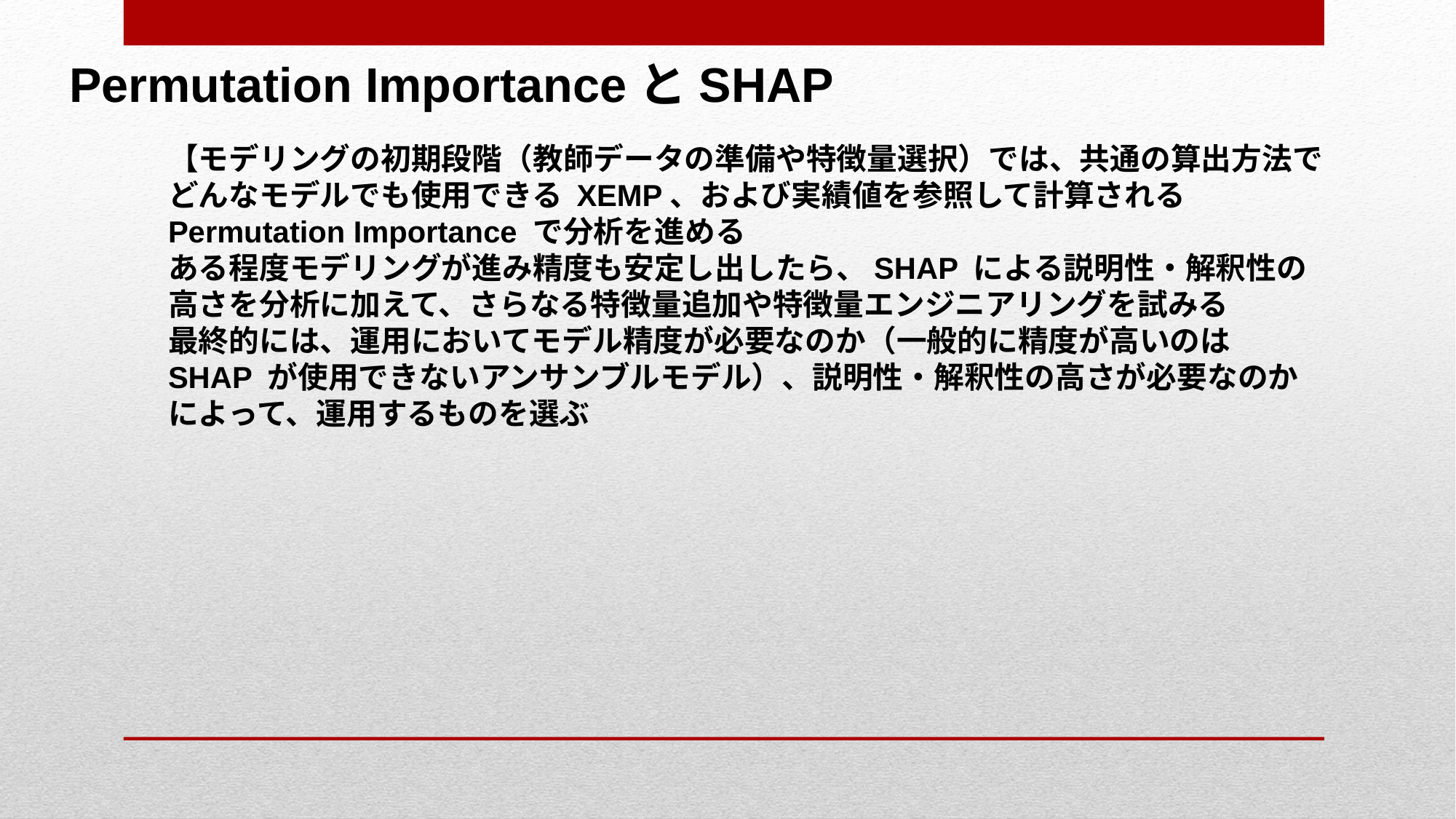

Permutation ImportanceとSHAP
【モデリングの初期段階（教師データの準備や特徴量選択）では、共通の算出方法でどんなモデルでも使用できる XEMP、および実績値を参照して計算される Permutation Importance で分析を進める
ある程度モデリングが進み精度も安定し出したら、SHAP による説明性・解釈性の高さを分析に加えて、さらなる特徴量追加や特徴量エンジニアリングを試みる
最終的には、運用においてモデル精度が必要なのか（一般的に精度が高いのは SHAP が使用できないアンサンブルモデル）、説明性・解釈性の高さが必要なのかによって、運用するものを選ぶ